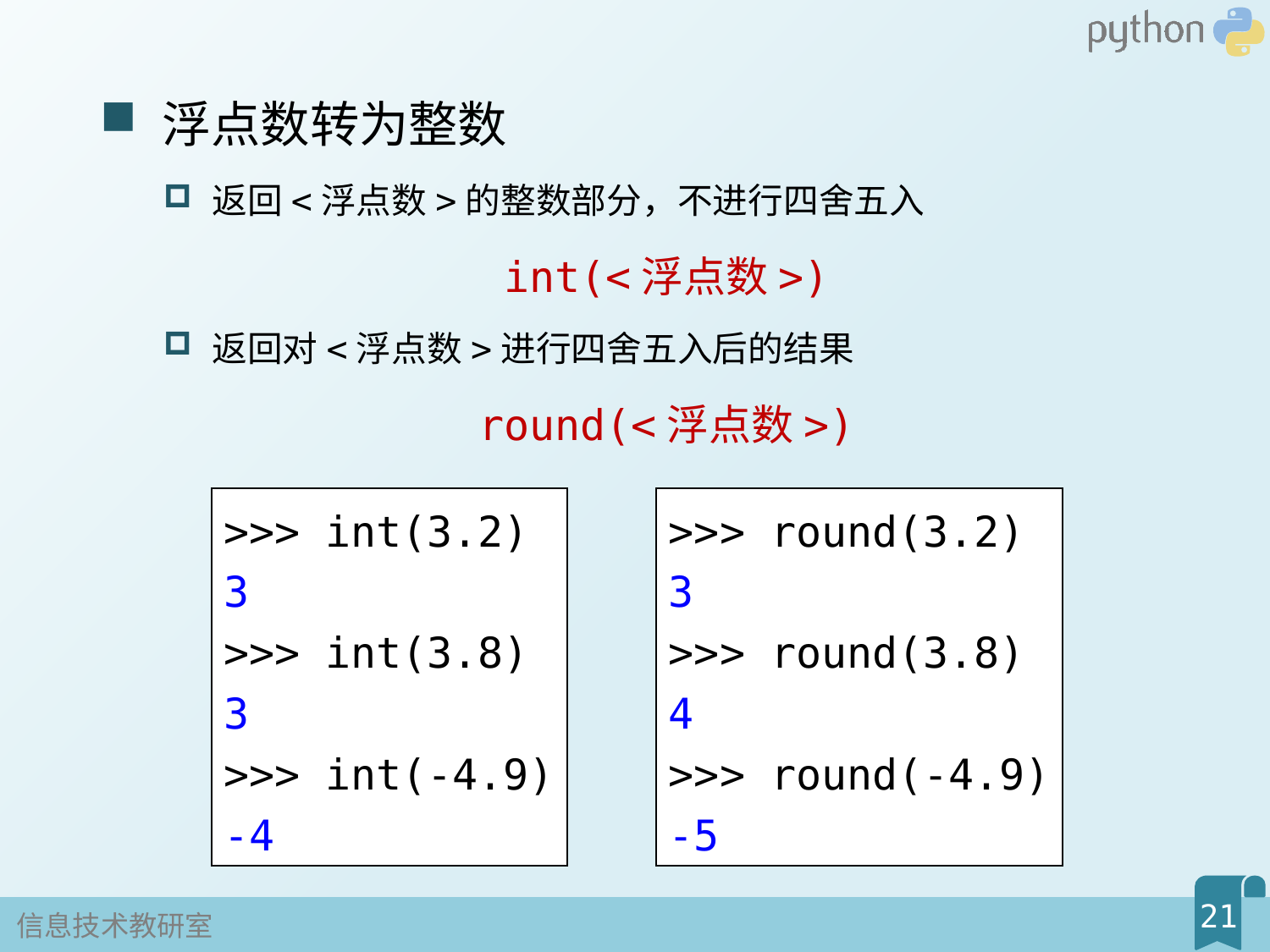

浮点数转为整数
返回<浮点数>的整数部分，不进行四舍五入
int(<浮点数>)
返回对<浮点数>进行四舍五入后的结果
round(<浮点数>)

>>> round(3.2)
3
>>> round(3.8)
4
>>> round(-4.9)
-5
>>> int(3.2)
3
>>> int(3.8)
3
>>> int(-4.9)
-4
21